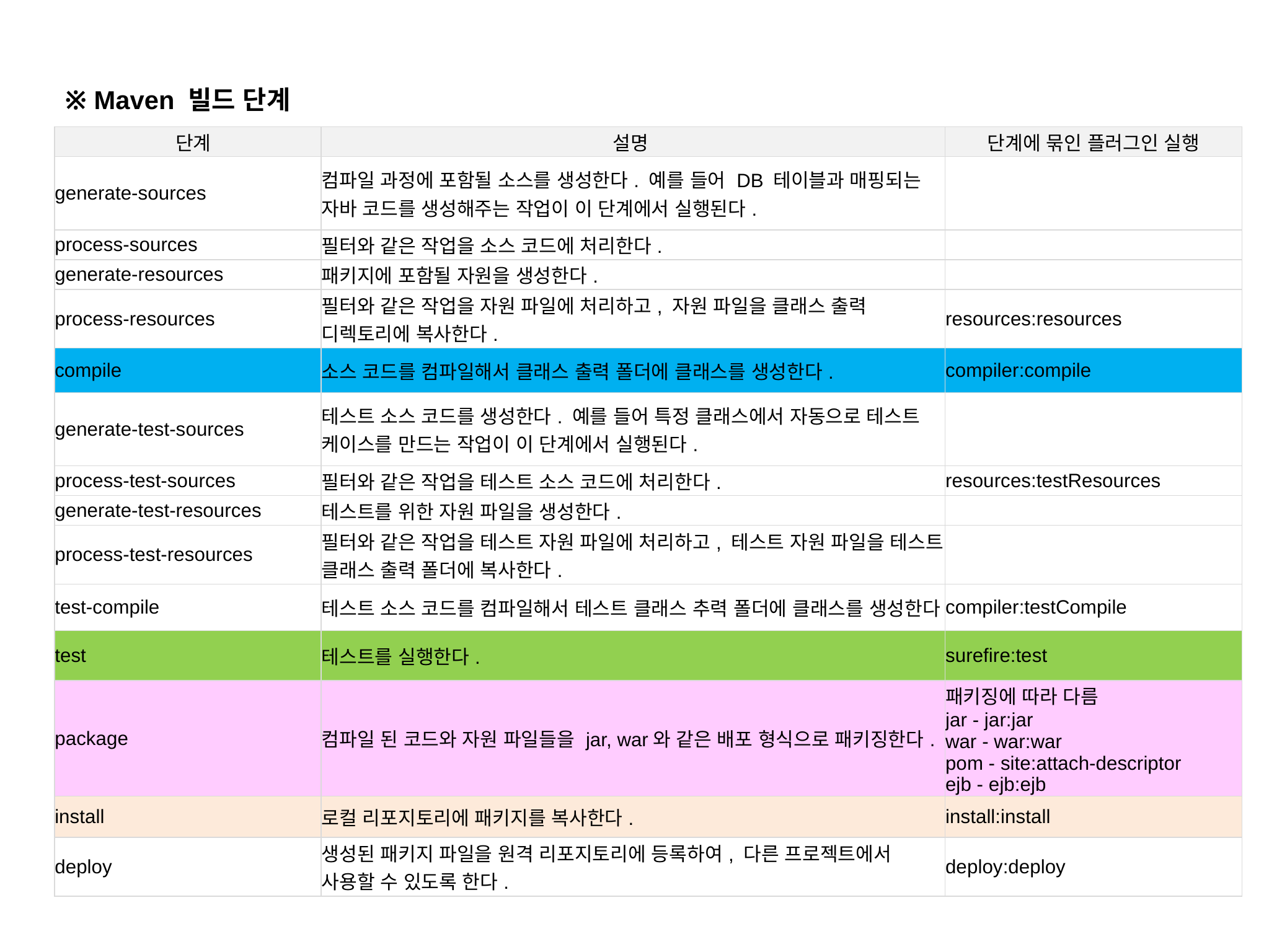

※ Maven 빌드 단계
| 단계 | 설명 | 단계에 묶인 플러그인 실행 |
| --- | --- | --- |
| generate-sources | 컴파일 과정에 포함될 소스를 생성한다. 예를 들어 DB 테이블과 매핑되는 자바 코드를 생성해주는 작업이 이 단계에서 실행된다. |  |
| process-sources | 필터와 같은 작업을 소스 코드에 처리한다. |  |
| generate-resources | 패키지에 포함될 자원을 생성한다. |  |
| process-resources | 필터와 같은 작업을 자원 파일에 처리하고, 자원 파일을 클래스 출력 디렉토리에 복사한다. | resources:resources |
| compile | 소스 코드를 컴파일해서 클래스 출력 폴더에 클래스를 생성한다. | compiler:compile |
| generate-test-sources | 테스트 소스 코드를 생성한다. 예를 들어 특정 클래스에서 자동으로 테스트 케이스를 만드는 작업이 이 단계에서 실행된다. |  |
| process-test-sources | 필터와 같은 작업을 테스트 소스 코드에 처리한다. | resources:testResources |
| generate-test-resources | 테스트를 위한 자원 파일을 생성한다. |  |
| process-test-resources | 필터와 같은 작업을 테스트 자원 파일에 처리하고, 테스트 자원 파일을 테스트 클래스 출력 폴더에 복사한다. |  |
| test-compile | 테스트 소스 코드를 컴파일해서 테스트 클래스 추력 폴더에 클래스를 생성한다. | compiler:testCompile |
| test | 테스트를 실행한다. | surefire:test |
| package | 컴파일 된 코드와 자원 파일들을 jar, war와 같은 배포 형식으로 패키징한다. | 패키징에 따라 다름 jar - jar:jar war - war:war pom - site:attach-descriptor ejb - ejb:ejb |
| install | 로컬 리포지토리에 패키지를 복사한다. | install:install |
| deploy | 생성된 패키지 파일을 원격 리포지토리에 등록하여, 다른 프로젝트에서 사용할 수 있도록 한다. | deploy:deploy |